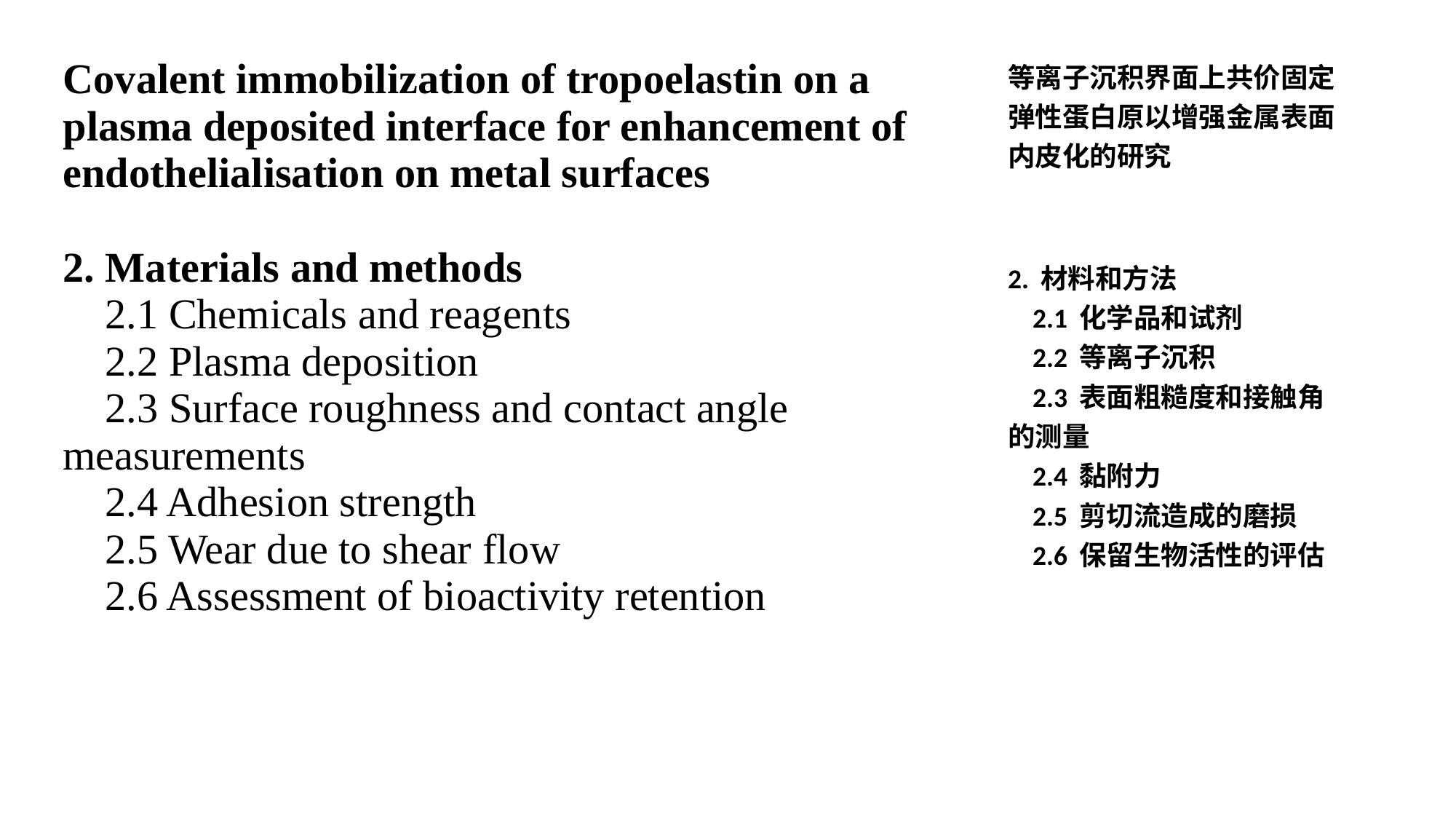

| Covalent immobilization of tropoelastin on a plasma deposited interface for enhancement of endothelialisation on metal surfaces 2. Materials and methods 2.1 Chemicals and reagents 2.2 Plasma deposition 2.3 Surface roughness and contact angle measurements 2.4 Adhesion strength 2.5 Wear due to shear flow 2.6 Assessment of bioactivity retention | 等离子沉积界面上共价固定弹性蛋白原以增强金属表面内皮化的研究 2. 材料和方法 2.1 化学品和试剂 2.2 等离子沉积 2.3 表面粗糙度和接触角的测量 2.4 黏附力 2.5 剪切流造成的磨损 2.6 保留生物活性的评估 |
| --- | --- |